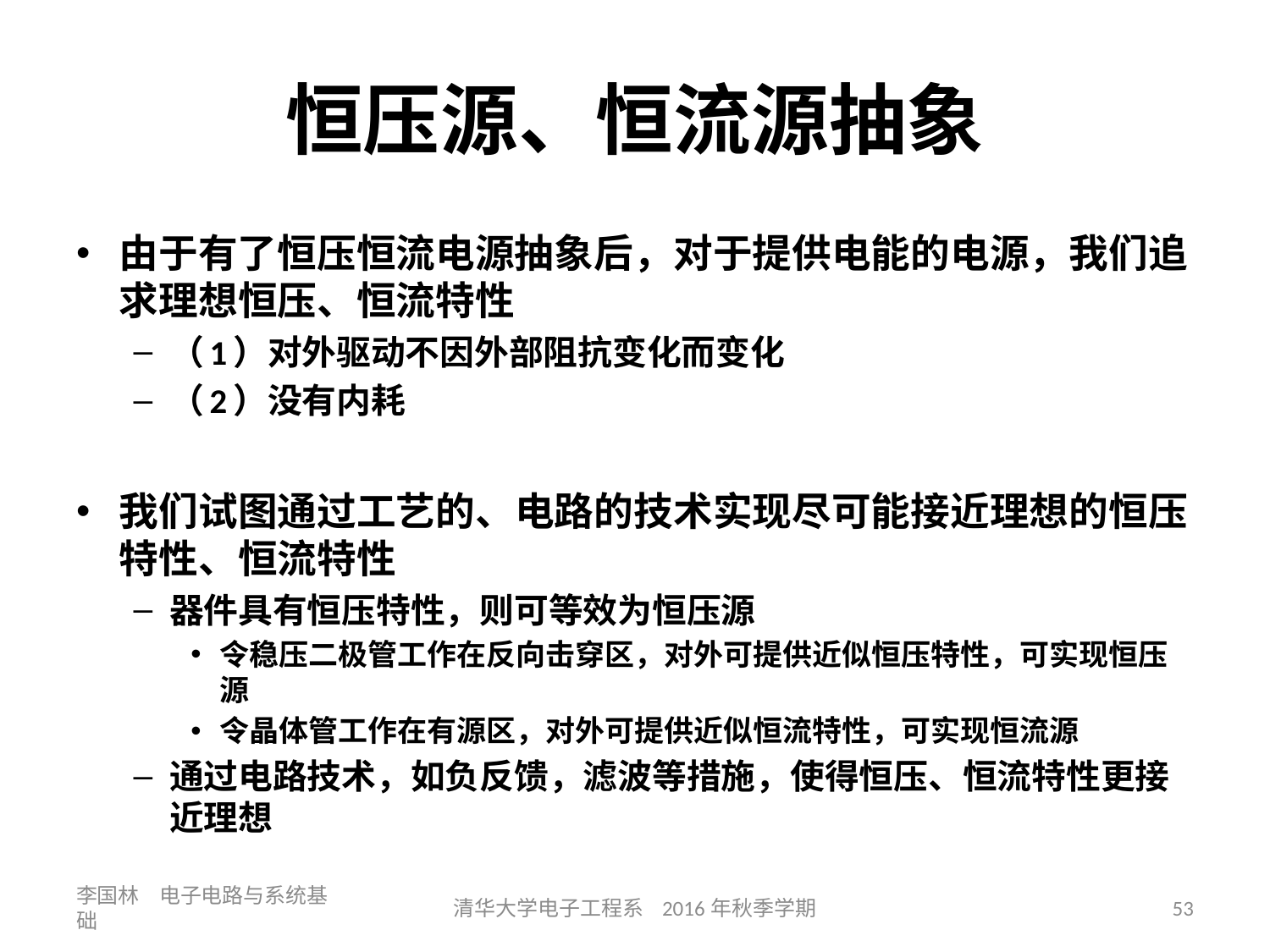

# 恒压源、恒流源抽象
由于有了恒压恒流电源抽象后，对于提供电能的电源，我们追求理想恒压、恒流特性
（1）对外驱动不因外部阻抗变化而变化
（2）没有内耗

我们试图通过工艺的、电路的技术实现尽可能接近理想的恒压特性、恒流特性
器件具有恒压特性，则可等效为恒压源
令稳压二极管工作在反向击穿区，对外可提供近似恒压特性，可实现恒压源
令晶体管工作在有源区，对外可提供近似恒流特性，可实现恒流源
通过电路技术，如负反馈，滤波等措施，使得恒压、恒流特性更接近理想
李国林   电子电路与系统基础
清华大学电子工程系  2016年秋季学期
53